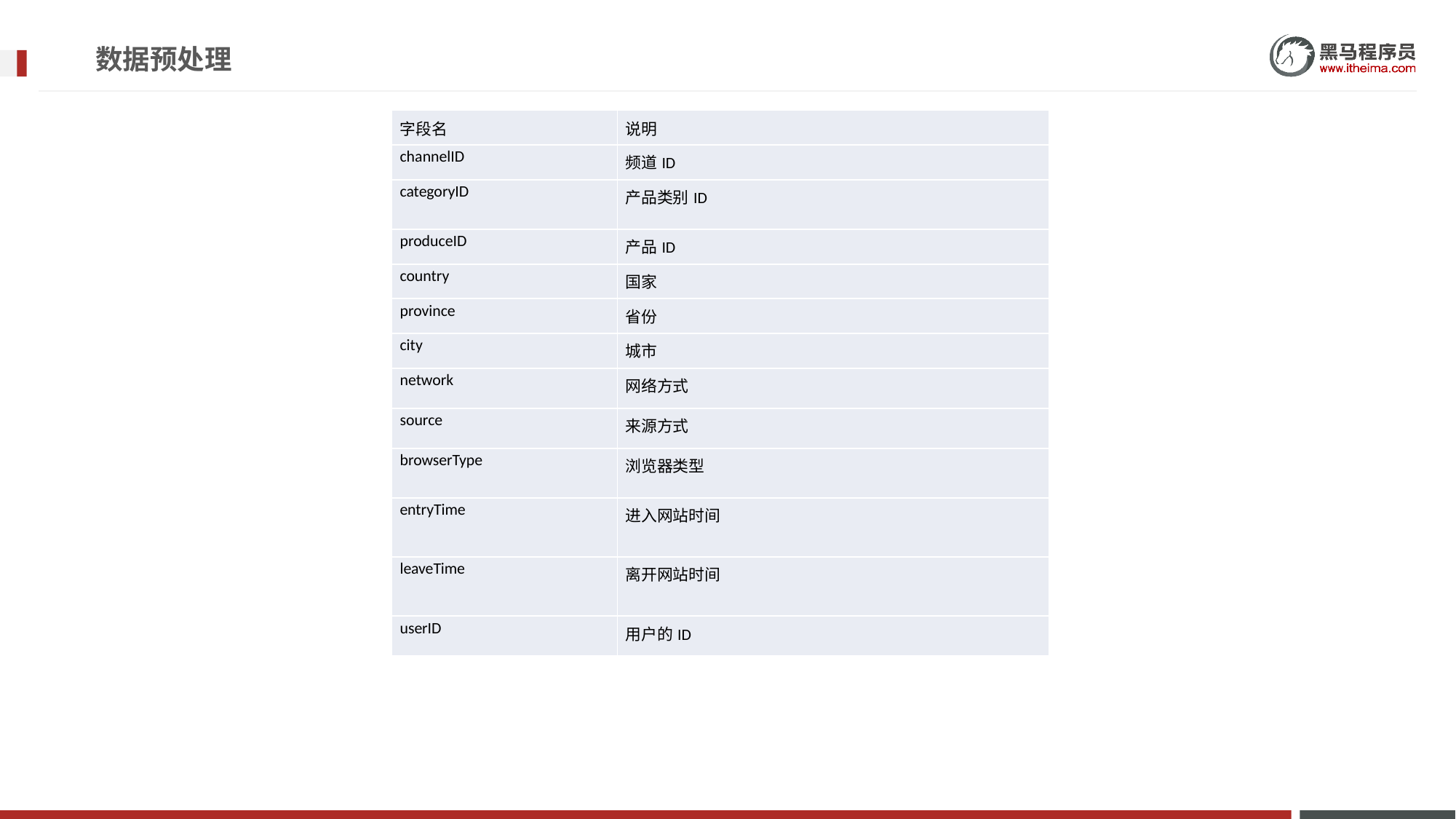

# 数据预处理
| 字段名 | 说明 |
| --- | --- |
| channelID | 频道ID |
| categoryID | 产品类别ID |
| produceID | 产品ID |
| country | 国家 |
| province | 省份 |
| city | 城市 |
| network | 网络方式 |
| source | 来源方式 |
| browserType | 浏览器类型 |
| entryTime | 进入网站时间 |
| leaveTime | 离开网站时间 |
| userID | 用户的ID |